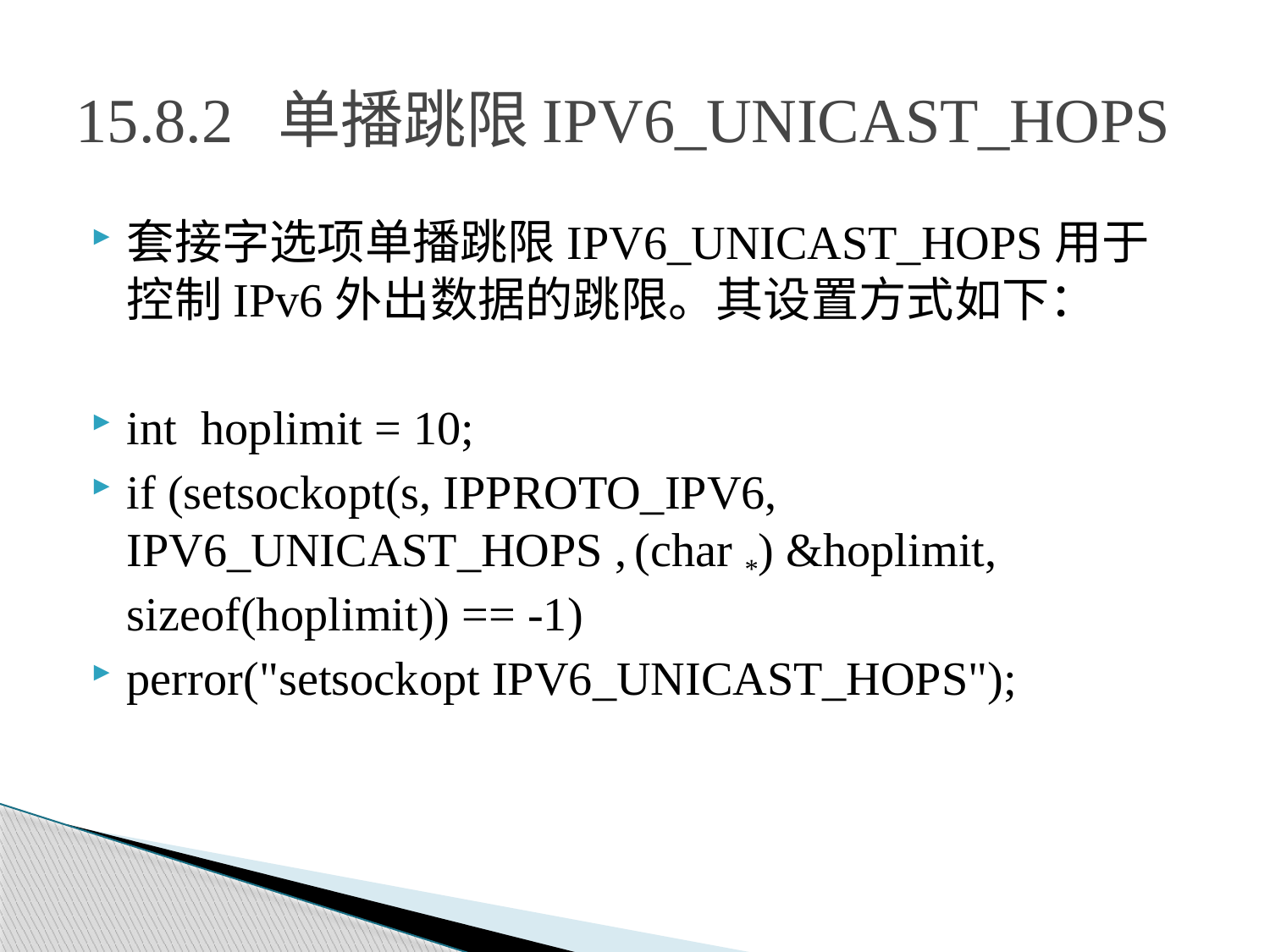

# 15.8.2  单播跳限IPV6_UNICAST_HOPS
套接字选项单播跳限IPV6_UNICAST_HOPS用于控制IPv6外出数据的跳限。其设置方式如下：

int  hoplimit = 10;
if (setsockopt(s, IPPROTO_IPV6, IPV6_UNICAST_HOPS ,	(char *) &hoplimit, sizeof(hoplimit)) == -1)
perror("setsockopt IPV6_UNICAST_HOPS");